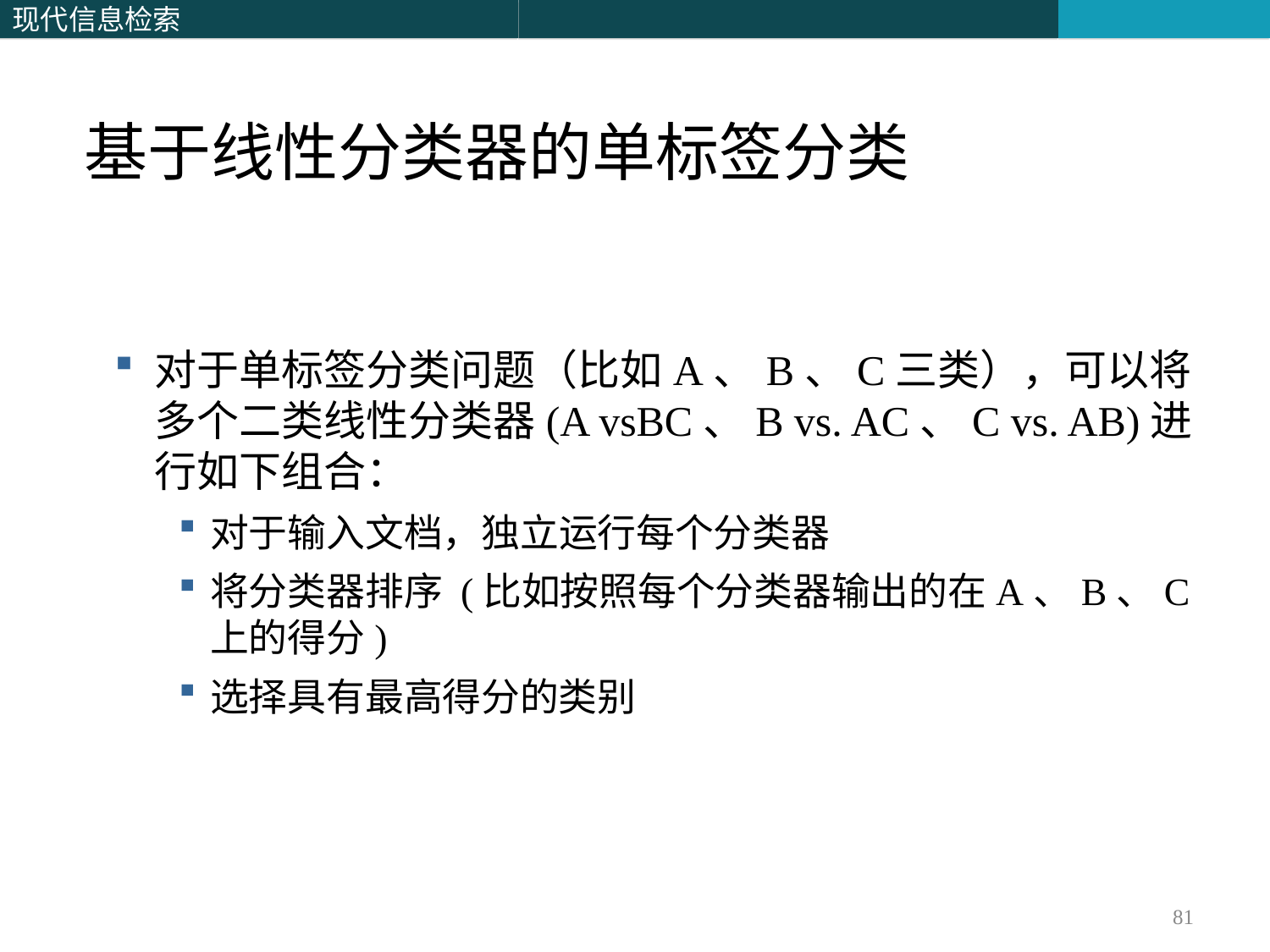

基于线性分类器的单标签分类

对于单标签分类问题（比如A、B、C三类），可以将多个二类线性分类器(A vsBC、B vs. AC、C vs. AB)进行如下组合：
对于输入文档，独立运行每个分类器
将分类器排序 (比如按照每个分类器输出的在A、B、C上的得分)
选择具有最高得分的类别
81